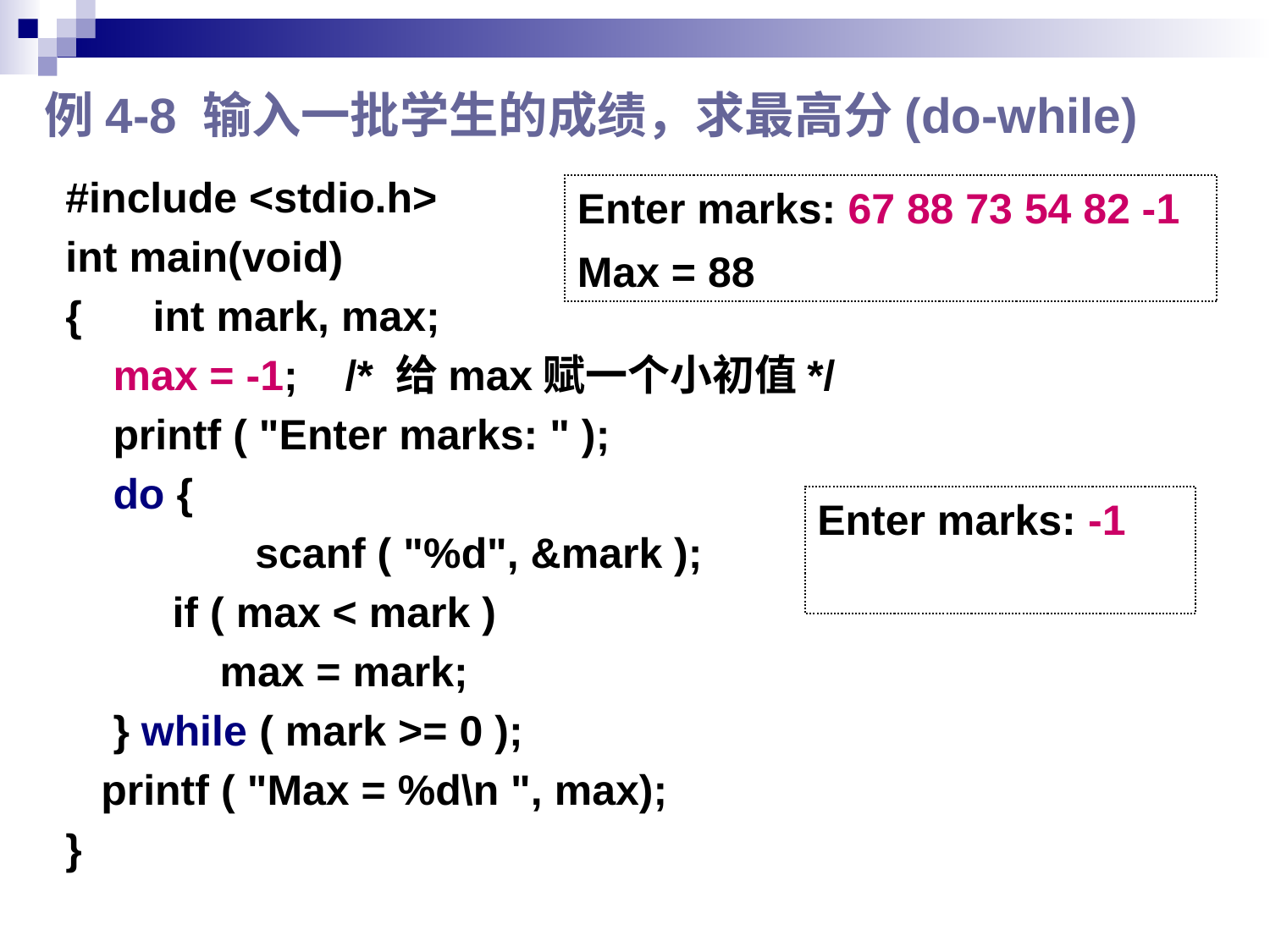

# 例4-8 输入一批学生的成绩，求最高分(do-while)
#include <stdio.h>
int main(void)
{      int mark, max;
    max = -1;    /* 给max赋一个小初值*/
    printf ( "Enter marks: " );
    do {
                scanf ( "%d", &mark );
         if ( max < mark )
             max = mark;
    } while ( mark >= 0 );
   printf ( "Max = %d\n ", max);
}
Enter marks: 67 88 73 54 82 -1
Max = 88
Enter marks: -1